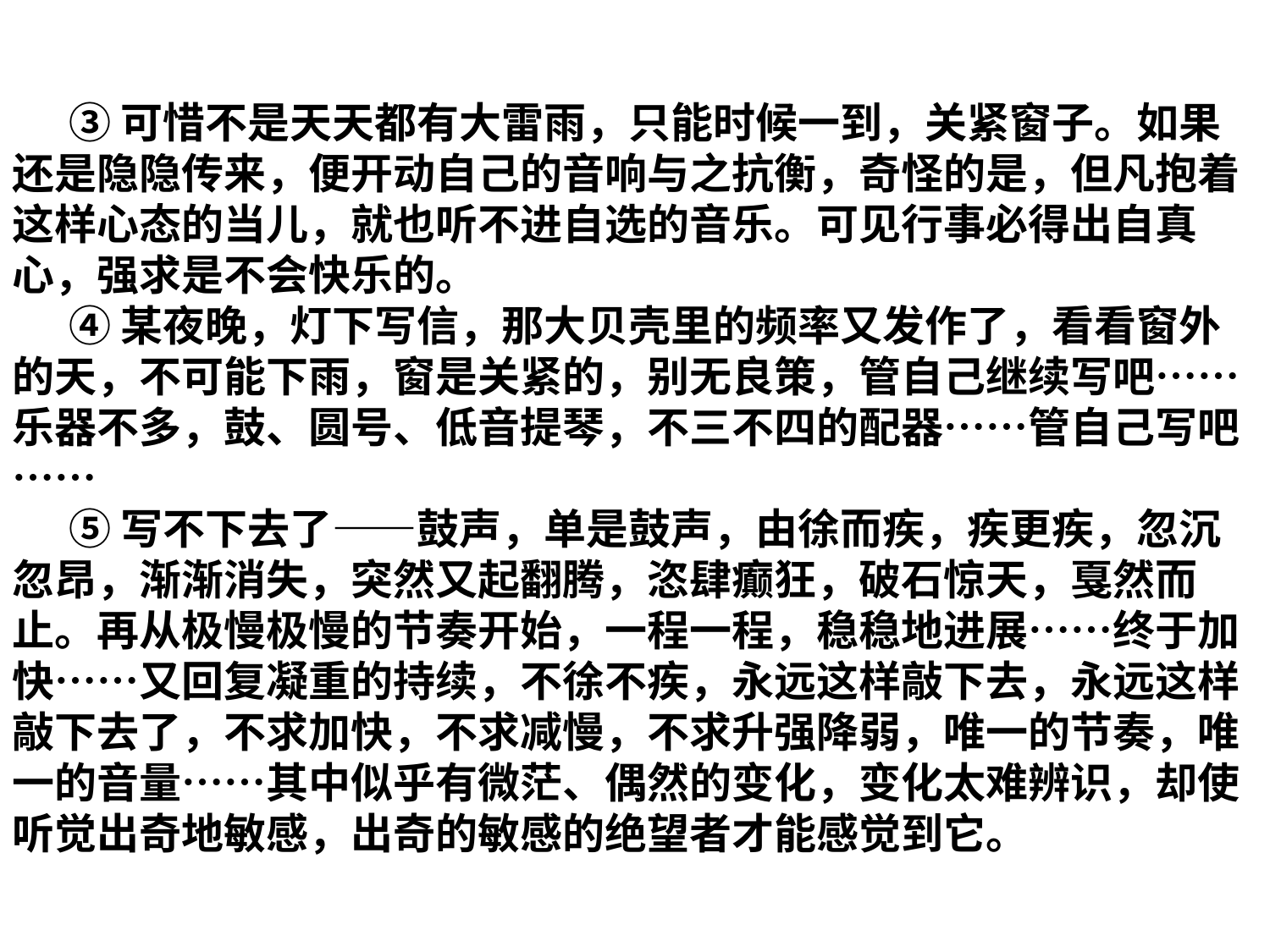

③可惜不是天天都有大雷雨，只能时候一到，关紧窗子。如果还是隐隐传来，便开动自己的音响与之抗衡，奇怪的是，但凡抱着这样心态的当儿，就也听不进自选的音乐。可见行事必得出自真心，强求是不会快乐的。
  ④某夜晚，灯下写信，那大贝壳里的频率又发作了，看看窗外的天，不可能下雨，窗是关紧的，别无良策，管自己继续写吧……乐器不多，鼓、圆号、低音提琴，不三不四的配器……管自己写吧……
  ⑤写不下去了——鼓声，单是鼓声，由徐而疾，疾更疾，忽沉忽昂，渐渐消失，突然又起翻腾，恣肆癫狂，破石惊天，戛然而止。再从极慢极慢的节奏开始，一程一程，稳稳地进展……终于加快……又回复凝重的持续，不徐不疾，永远这样敲下去，永远这样敲下去了，不求加快，不求减慢，不求升强降弱，唯一的节奏，唯一的音量……其中似乎有微茫、偶然的变化，变化太难辨识，却使听觉出奇地敏感，出奇的敏感的绝望者才能感觉到它。